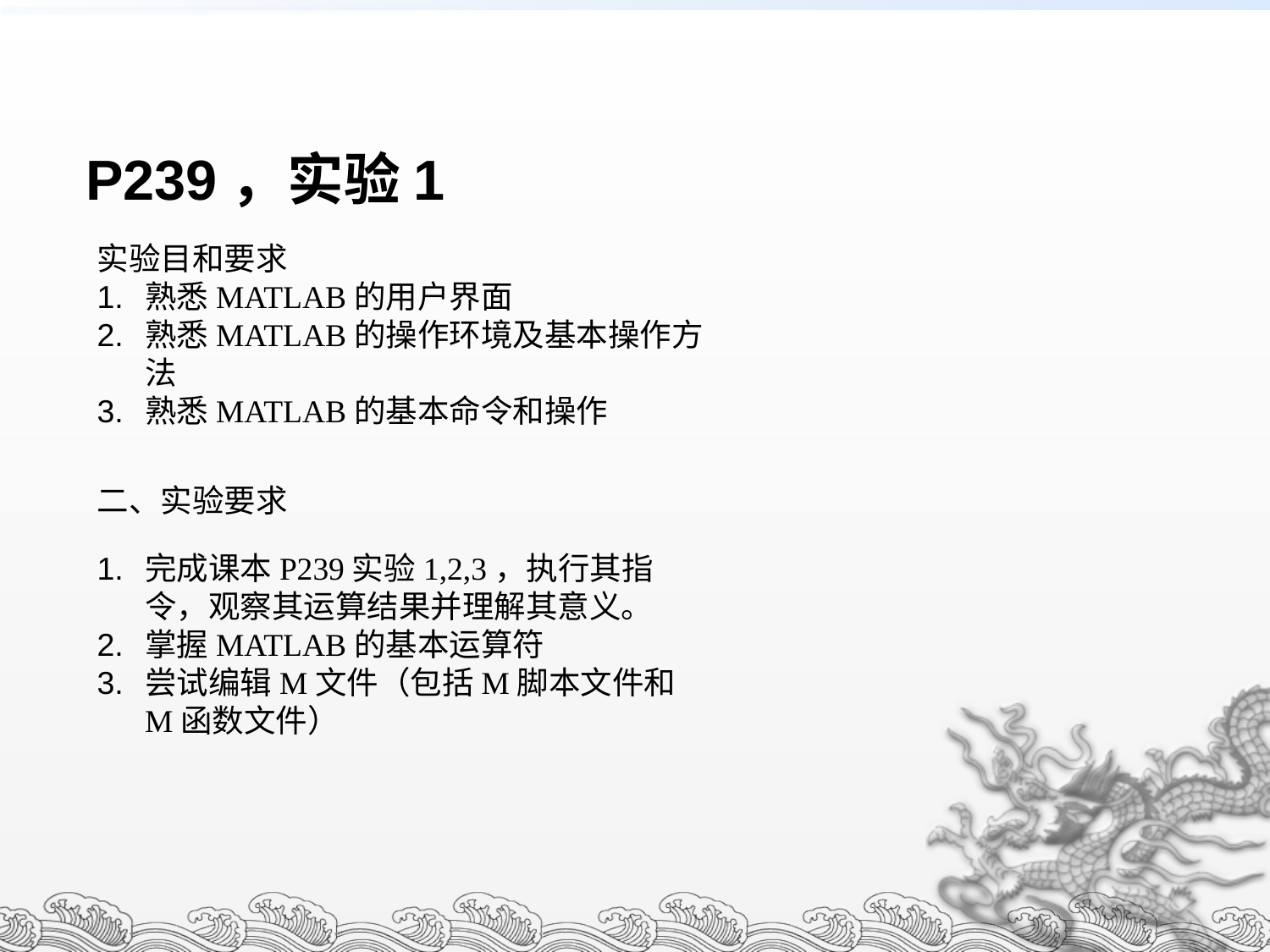

P239，实验1
实验目和要求
熟悉MATLAB的用户界面
熟悉MATLAB的操作环境及基本操作方法
熟悉MATLAB的基本命令和操作
二、实验要求

完成课本P239实验1,2,3，执行其指令，观察其运算结果并理解其意义。
掌握MATLAB的基本运算符
尝试编辑M文件（包括M脚本文件和M函数文件）